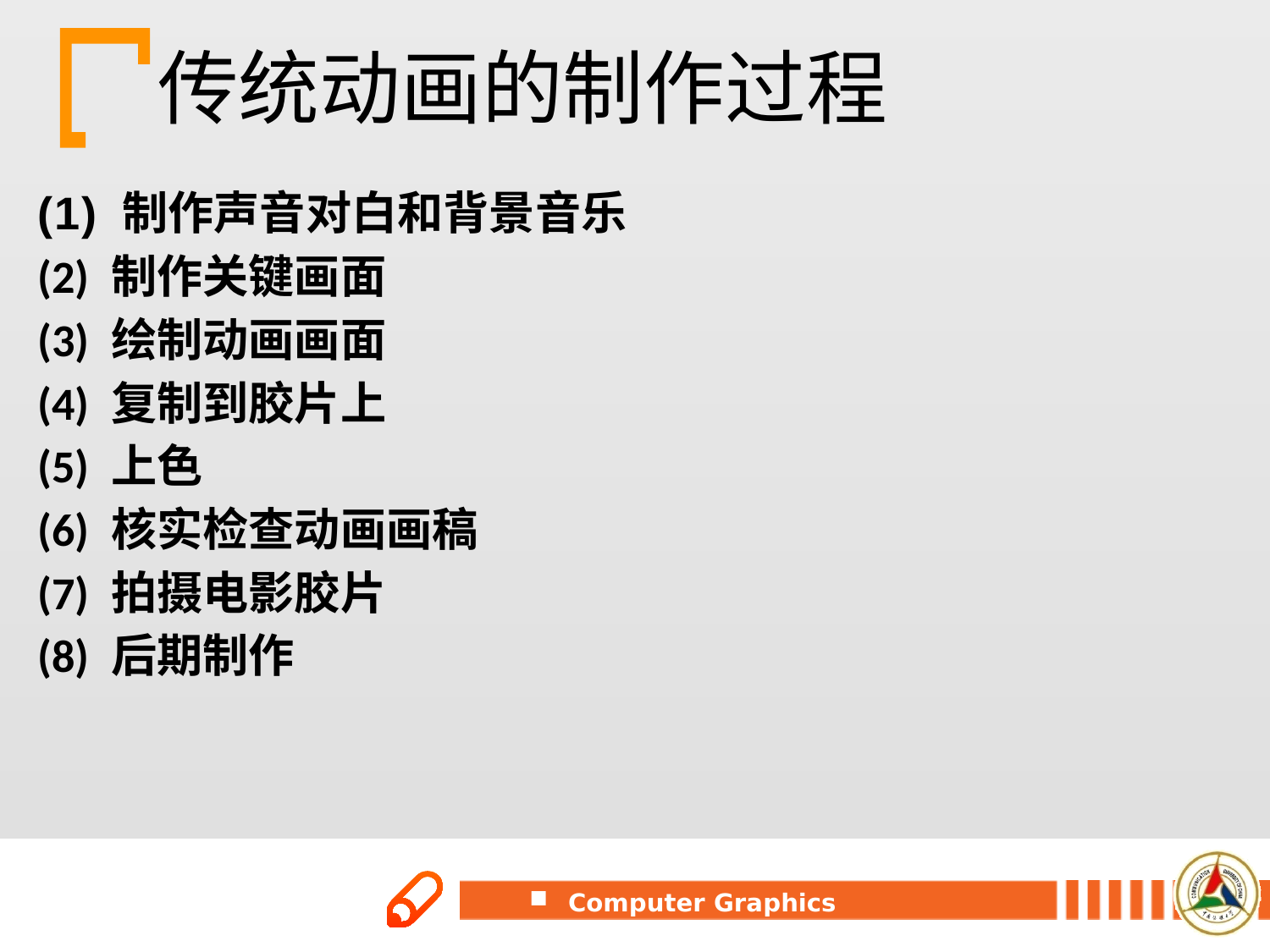

# 传统动画的制作过程
制作声音对白和背景音乐
(2) 制作关键画面
(3) 绘制动画画面
(4) 复制到胶片上
(5) 上色
(6) 核实检查动画画稿
(7) 拍摄电影胶片
(8) 后期制作